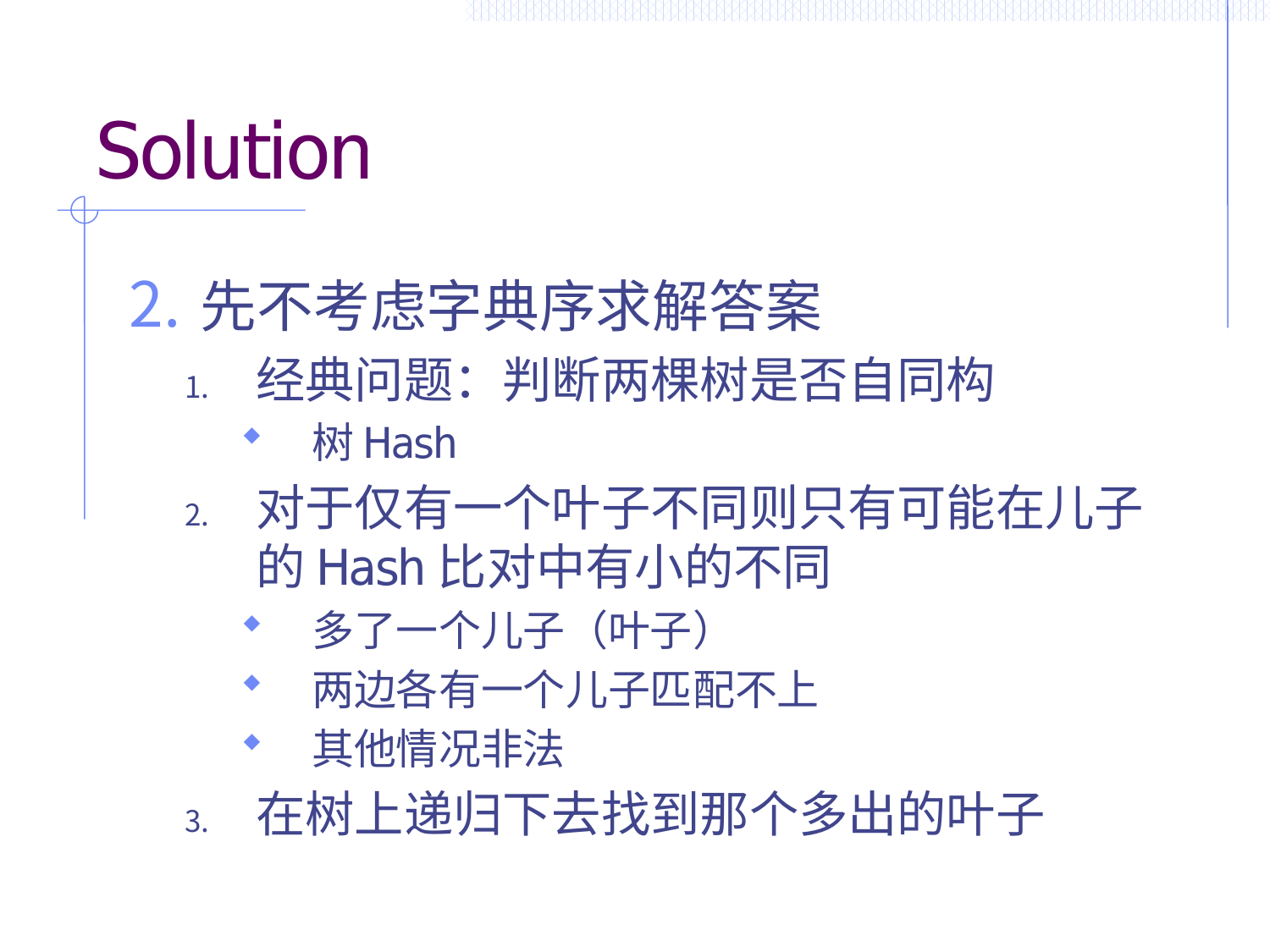

# Solution
先不考虑字典序求解答案
经典问题：判断两棵树是否自同构
树Hash
对于仅有一个叶子不同则只有可能在儿子的Hash比对中有小的不同
多了一个儿子（叶子）
两边各有一个儿子匹配不上
其他情况非法
在树上递归下去找到那个多出的叶子